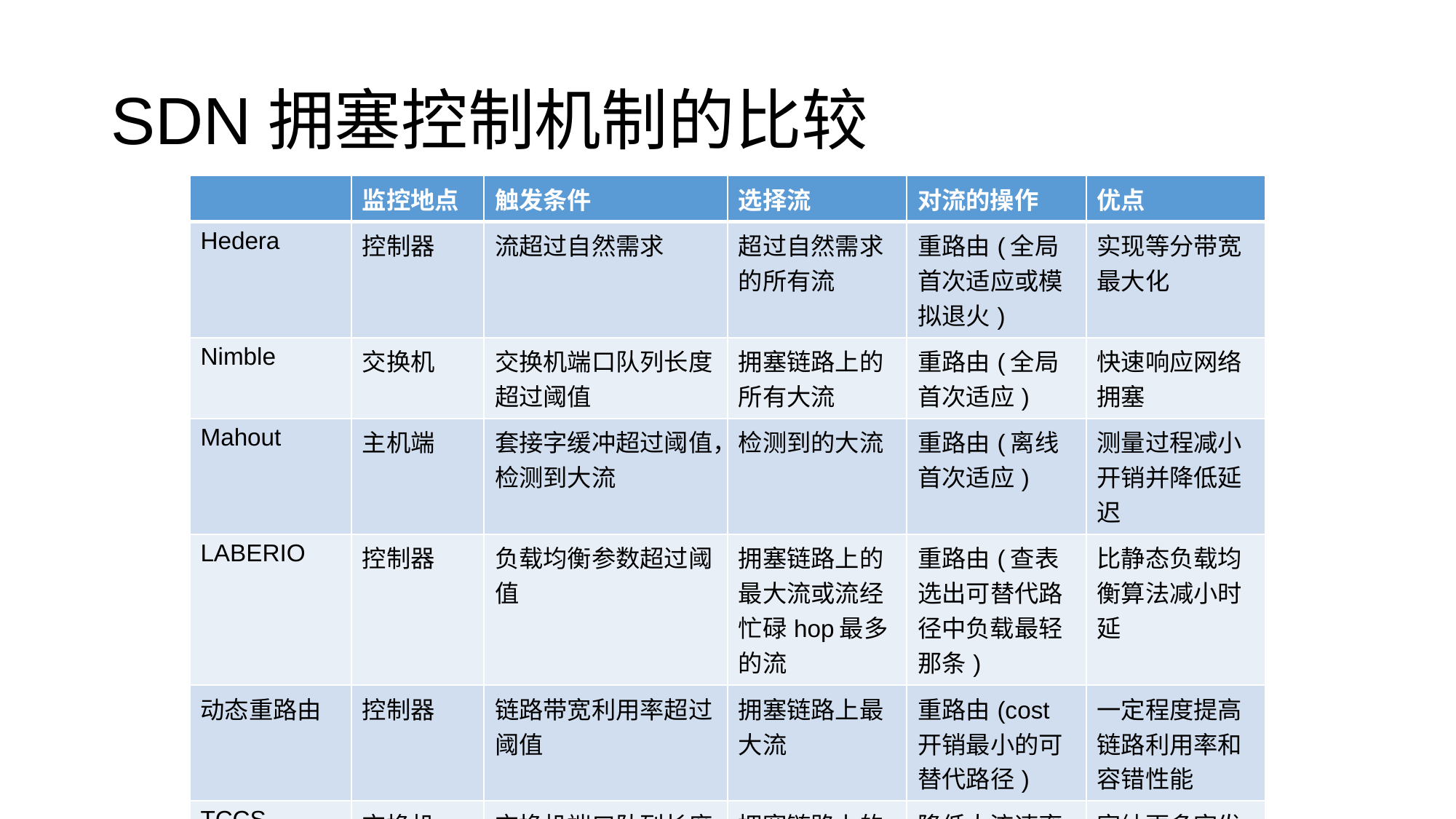

# SDN拥塞控制机制的比较
|  | 监控地点 | 触发条件 | 选择流 | 对流的操作 | 优点 |
| --- | --- | --- | --- | --- | --- |
| Hedera | 控制器 | 流超过自然需求 | 超过自然需求的所有流 | 重路由(全局首次适应或模拟退火) | 实现等分带宽最大化 |
| Nimble | 交换机 | 交换机端口队列长度超过阈值 | 拥塞链路上的所有大流 | 重路由(全局首次适应) | 快速响应网络拥塞 |
| Mahout | 主机端 | 套接字缓冲超过阈值，检测到大流 | 检测到的大流 | 重路由(离线首次适应) | 测量过程减小开销并降低延迟 |
| LABERIO | 控制器 | 负载均衡参数超过阈值 | 拥塞链路上的最大流或流经忙碌hop最多的流 | 重路由(查表选出可替代路径中负载最轻那条) | 比静态负载均衡算法减小时延 |
| 动态重路由 | 控制器 | 链路带宽利用率超过阈值 | 拥塞链路上最大流 | 重路由(cost开销最小的可替代路径) | 一定程度提高链路利用率和容错性能 |
| TCCS | 交换机 | 交换机端口队列长度超过阈值 | 拥塞链路上的所有大流 | 降低大流速率 | 容纳更多突发流 |